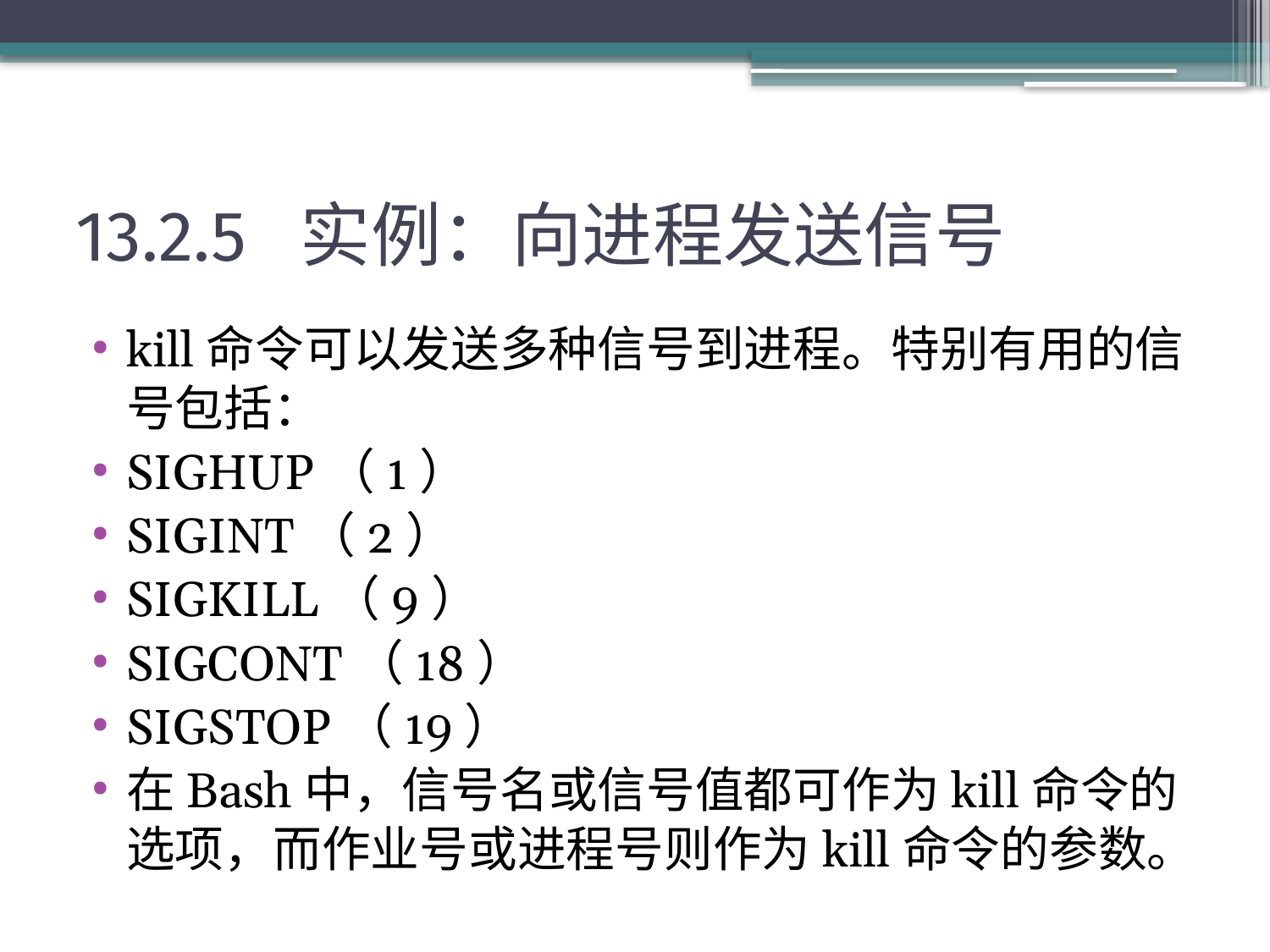

# 13.2.5  实例：向进程发送信号
kill命令可以发送多种信号到进程。特别有用的信号包括：
SIGHUP（1）
SIGINT（2）
SIGKILL（9）
SIGCONT（18）
SIGSTOP（19）
在Bash中，信号名或信号值都可作为kill命令的选项，而作业号或进程号则作为kill命令的参数。